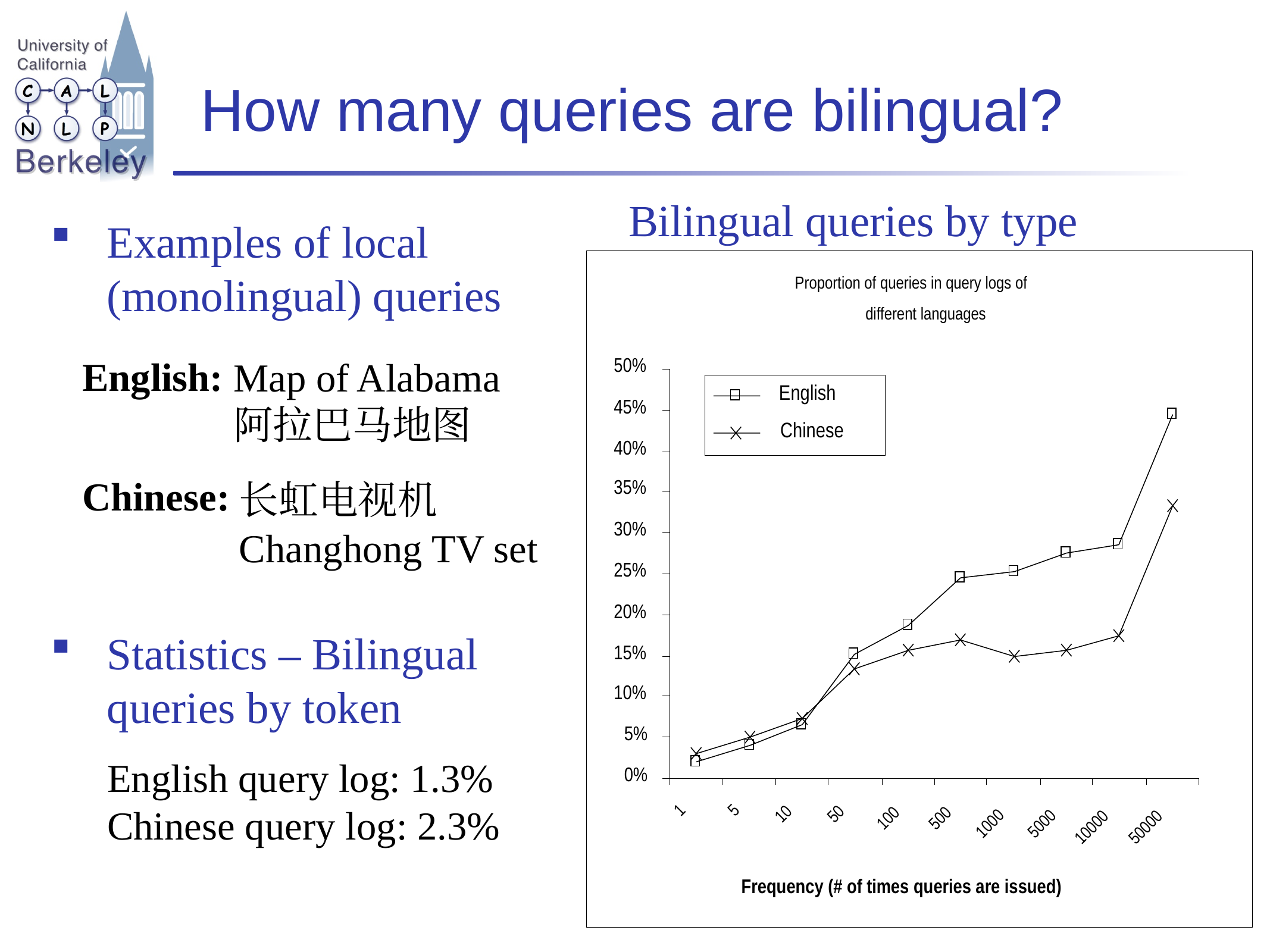

# How many queries are bilingual?
Bilingual queries by type
Examples of local (monolingual) queries

Proportion of queries in query logs of
different languages
50%

English

45%

Chinese

40%

35%

30%

25%

20%

15%

10%

5%

0%

1
5
10
50
100
500
1000
5000
10000
50000
Frequency (# of times queries are issued)
Figure 1: Proportion of bilingual queries in the query logs of different languages

English:

Chinese:
Map of Alabama
阿拉巴马地图
长虹电视机 Changhong TV set
Statistics – Bilingual queries by token

English query log: 1.3%
Chinese query log: 2.3%